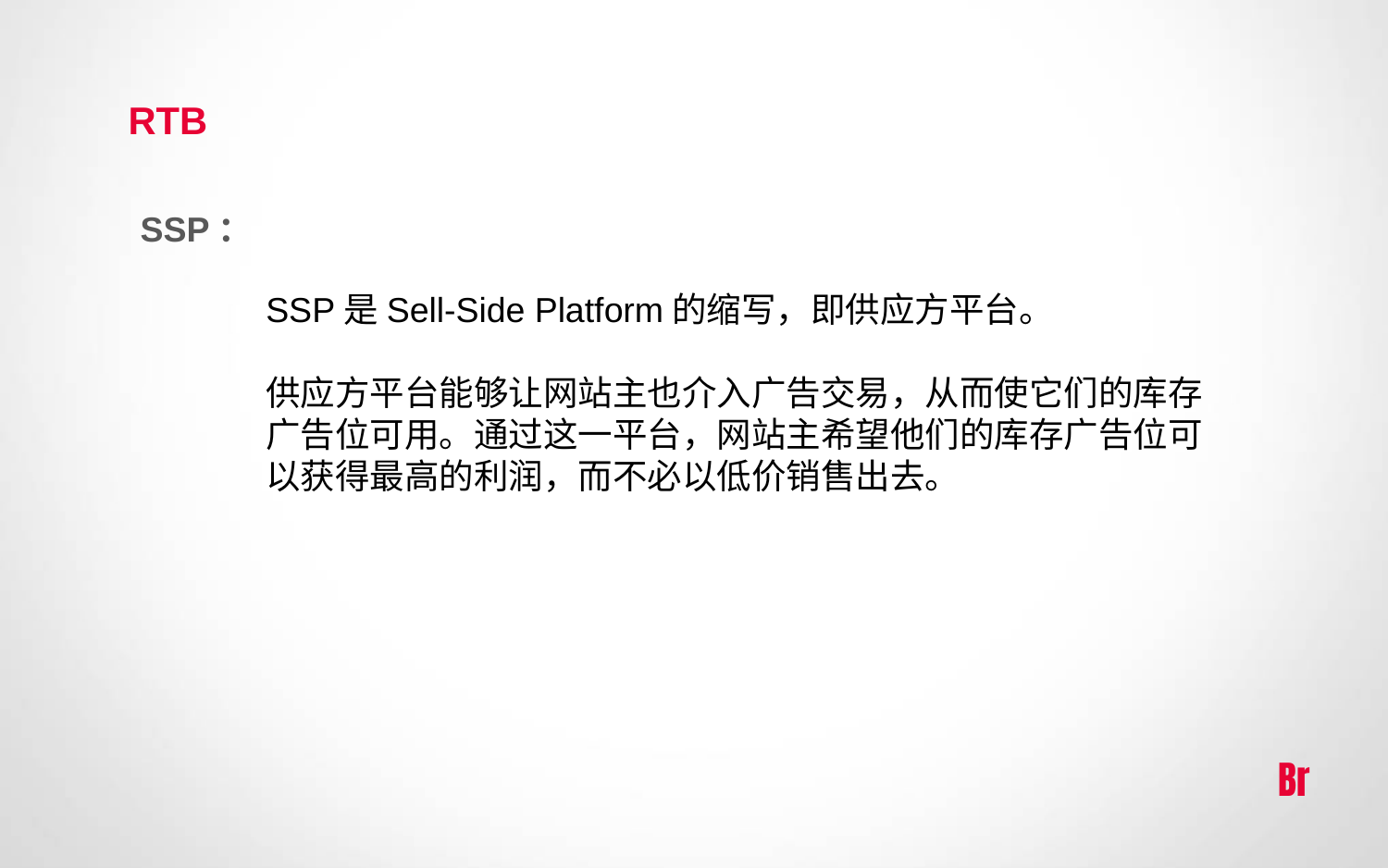

RTB
SSP：
SSP是Sell-Side Platform的缩写，即供应方平台。

供应方平台能够让网站主也介入广告交易，从而使它们的库存广告位可用。通过这一平台，网站主希望他们的库存广告位可以获得最高的利润，而不必以低价销售出去。